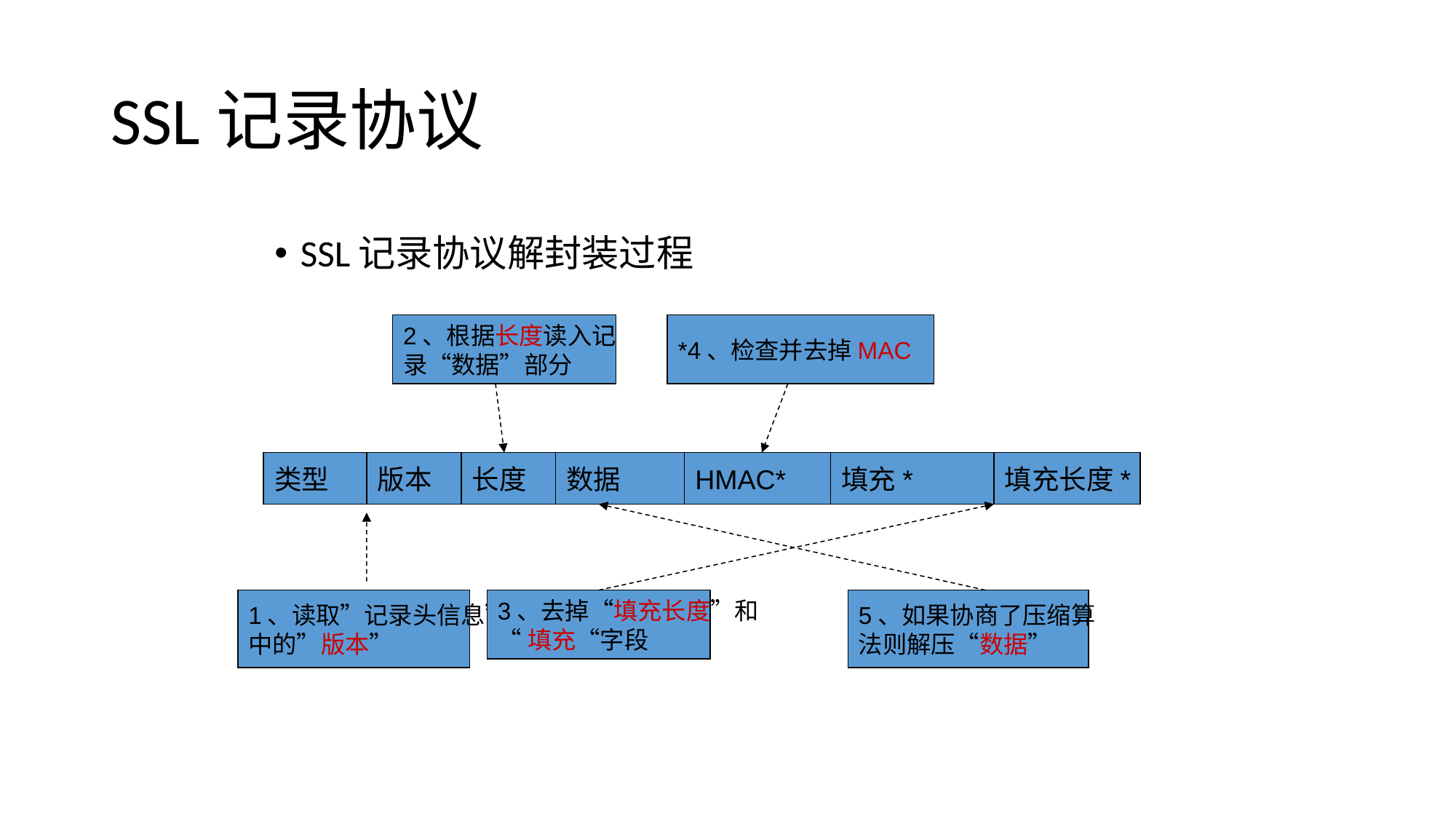

# SSL记录协议
SSL记录协议解封装过程
2、根据长度读入记
录“数据”部分
*4、检查并去掉MAC

类型
版本
长度
数据
HMAC*
填充*
填充长度*

1、读取”记录头信息”
中的”版本”
3、去掉“填充长度”和
“填充“字段
5、如果协商了压缩算
法则解压“数据”